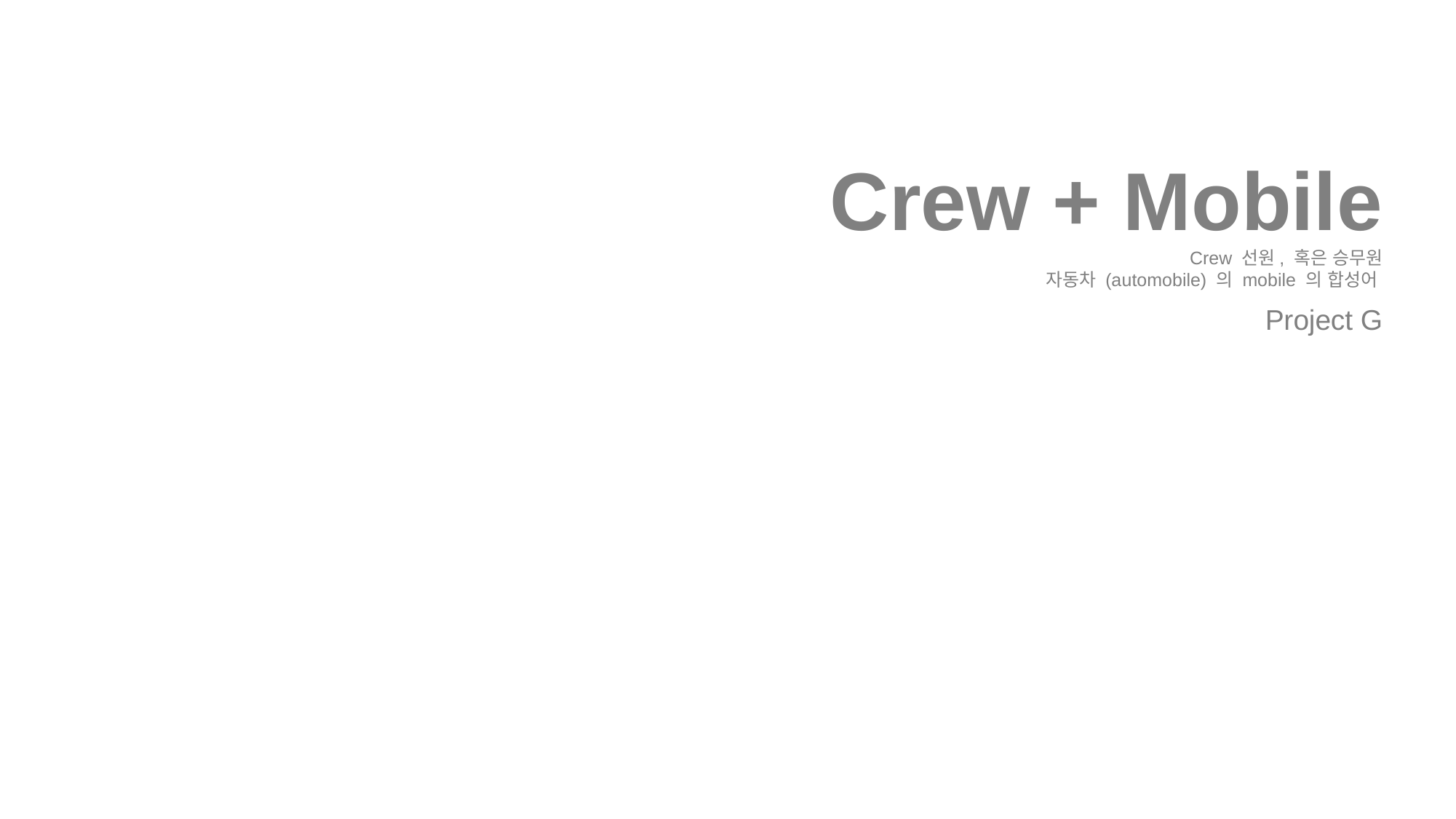

Crew + Mobile
Crew 선원, 혹은 승무원
자동차 (automobile) 의 mobile 의 합성어
Project G